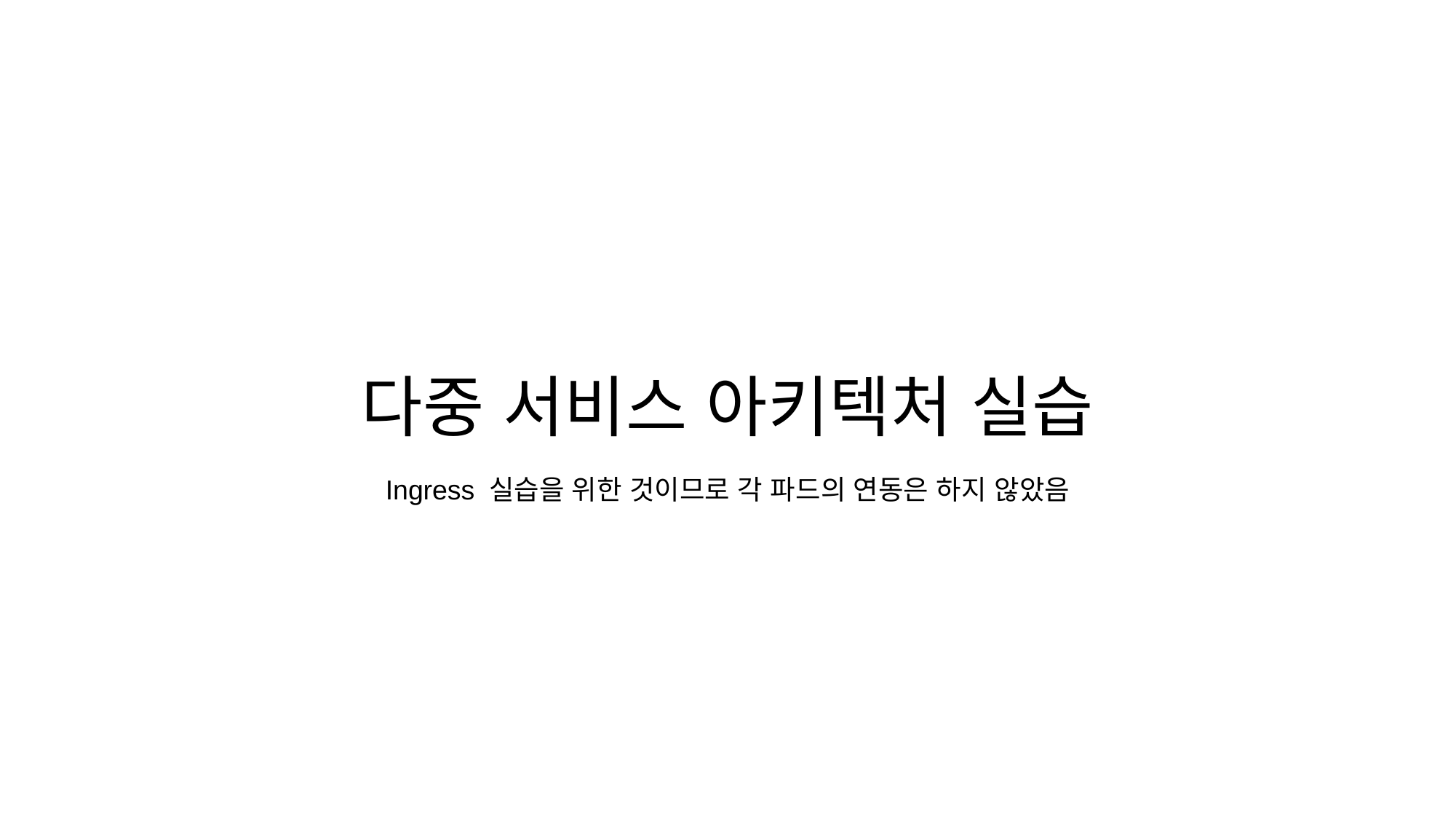

# 다중 서비스 아키텍처 실습
Ingress 실습을 위한 것이므로 각 파드의 연동은 하지 않았음